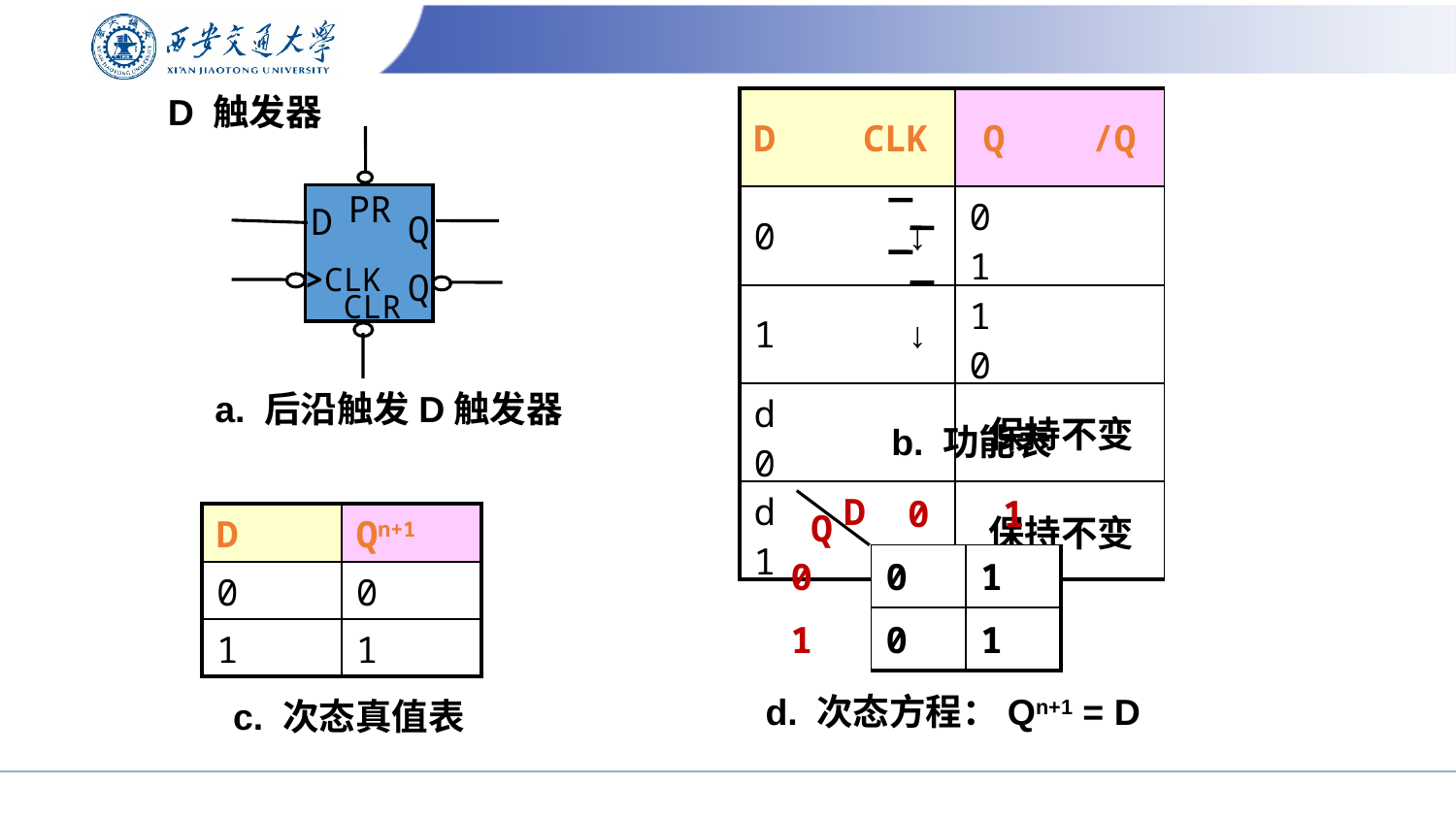

# D 触发器
| D CLK | Q /Q |
| --- | --- |
| 0 ↓ | 0 1 |
| 1 ↓ | 1 0 |
| d 0 | 保持不变 |
| d 1 | 保持不变 |

PR

D
Q

>CLK
Q

CLR

b. 功能表

a. 后沿触发D触发器
|  | 0 | 1 |
| --- | --- | --- |
| 0 | 0 | 1 |
| 1 | 0 | 1 |
D

Q
| D | Qn+1 |
| --- | --- |
| 0 | 0 |
| 1 | 1 |
d. 次态方程：Qn+1 = D
c. 次态真值表